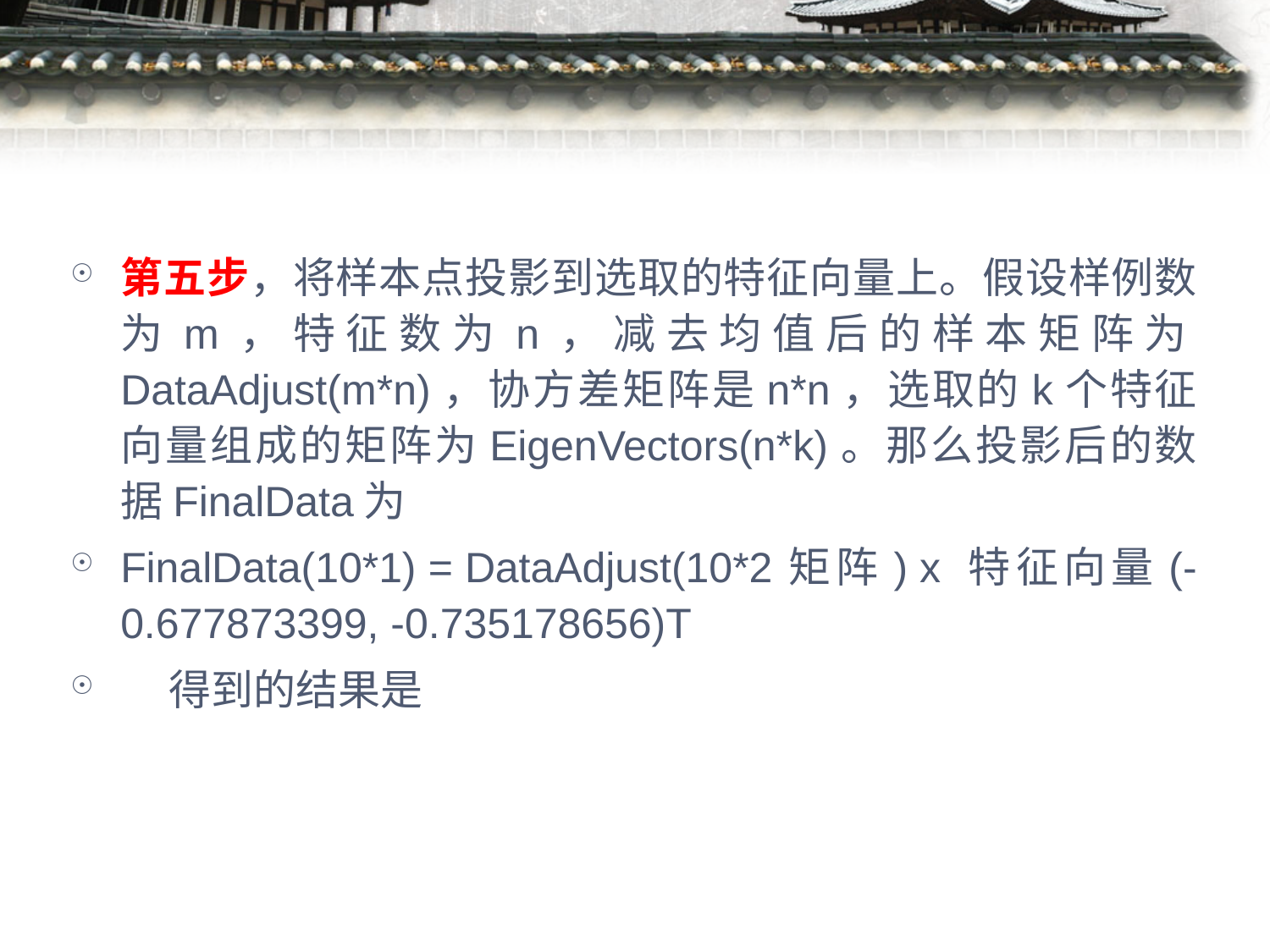

#
第五步，将样本点投影到选取的特征向量上。假设样例数为m，特征数为n，减去均值后的样本矩阵为DataAdjust(m*n)，协方差矩阵是n*n，选取的k个特征向量组成的矩阵为EigenVectors(n*k)。那么投影后的数据FinalData为
FinalData(10*1) = DataAdjust(10*2矩阵) x 特征向量(-0.677873399, -0.735178656)T
    得到的结果是